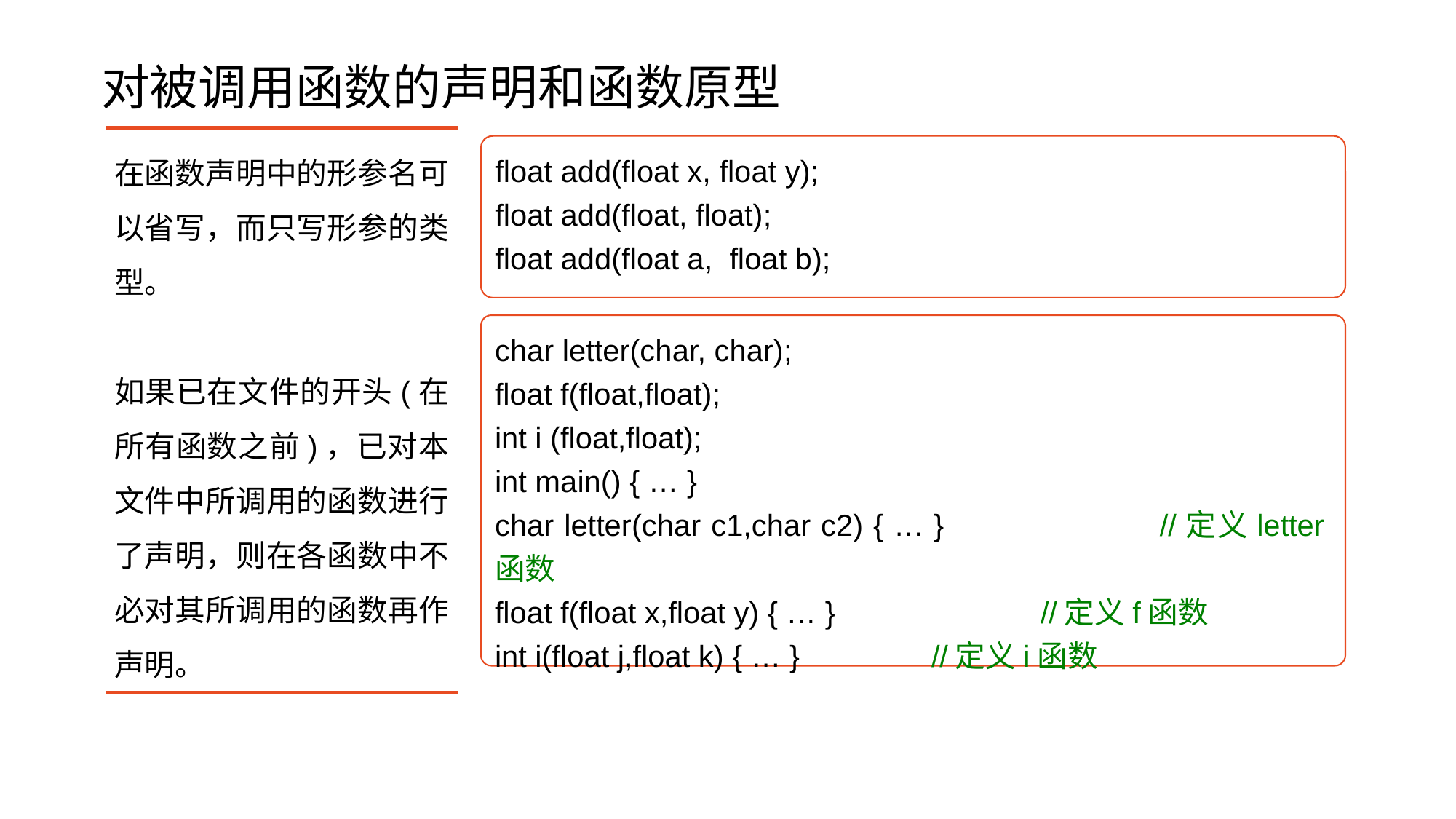

# 对被调用函数的声明和函数原型
在函数声明中的形参名可以省写，而只写形参的类型。

如果已在文件的开头(在所有函数之前)，已对本文件中所调用的函数进行了声明，则在各函数中不必对其所调用的函数再作声明。
float add(float x, float y);
float add(float, float);
float add(float a,  float b);
char letter(char, char);
float f(float,float);
int i (float,float);
int main() { … }
char letter(char c1,char c2) { … }		//定义letter函数
float f(float x,float y) { … }		//定义f函数
int i(float j,float k) { … }		//定义i函数